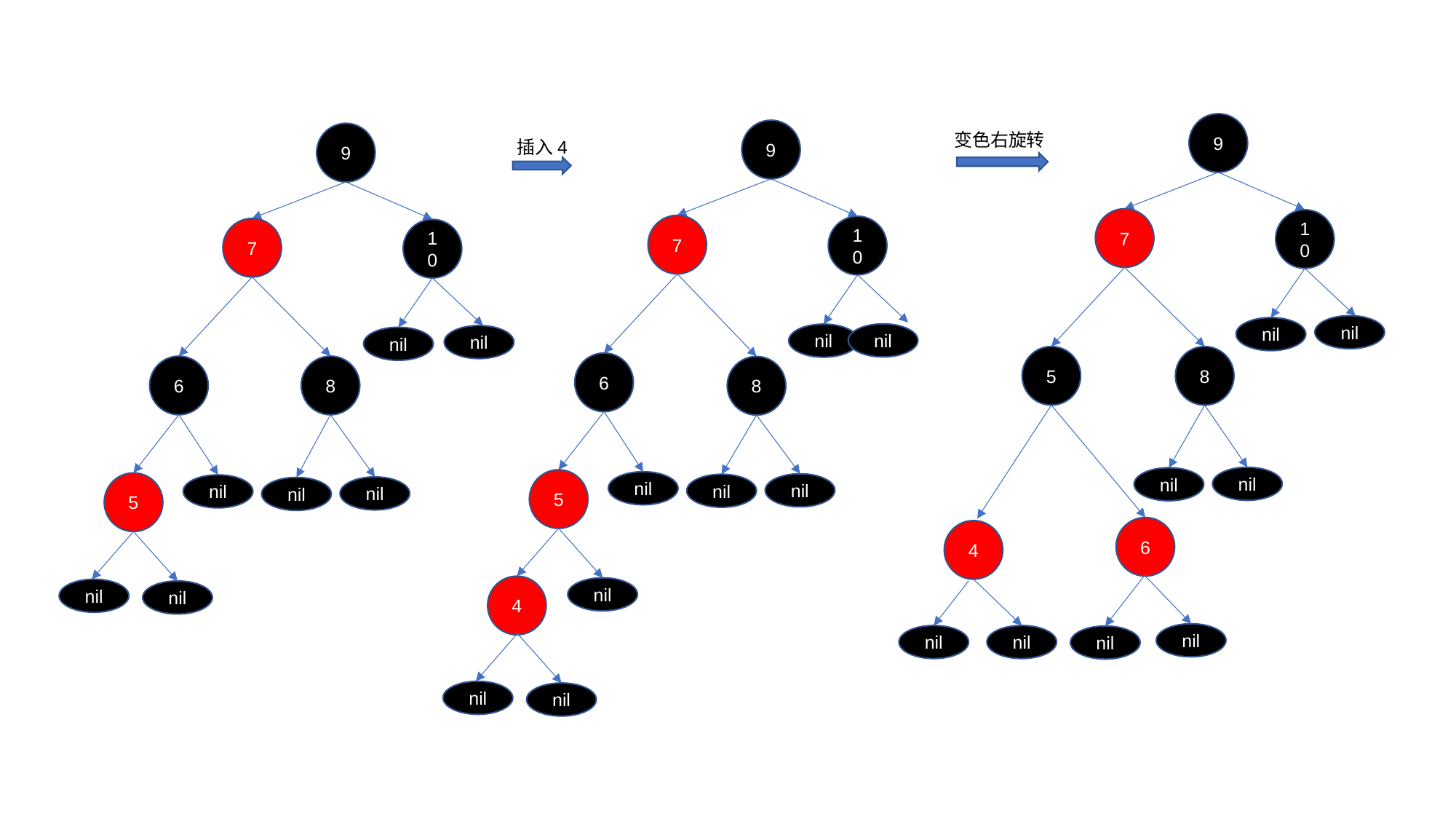

9
9
9
变色右旋转
 插入4

7
10
7
10
7
10
nil
nil
nil
nil
nil
nil
5
8
6
6
8
8
nil
nil
5
nil
5
nil
nil
nil
nil
nil
6
4
4
nil
nil
nil
nil
nil
nil
nil
nil
nil